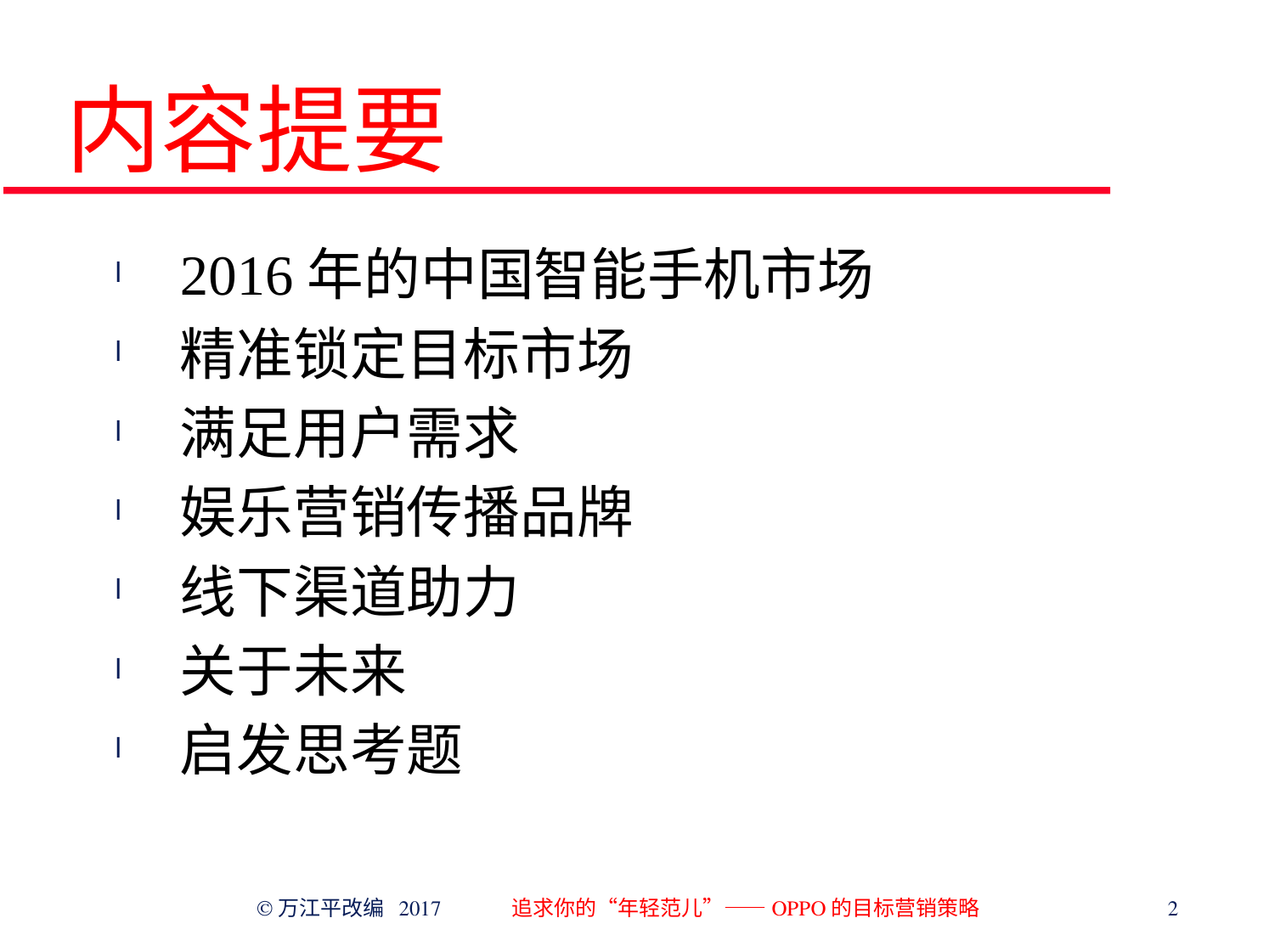

# 内容提要
2016年的中国智能手机市场
精准锁定目标市场
满足用户需求
娱乐营销传播品牌
线下渠道助力
关于未来
启发思考题